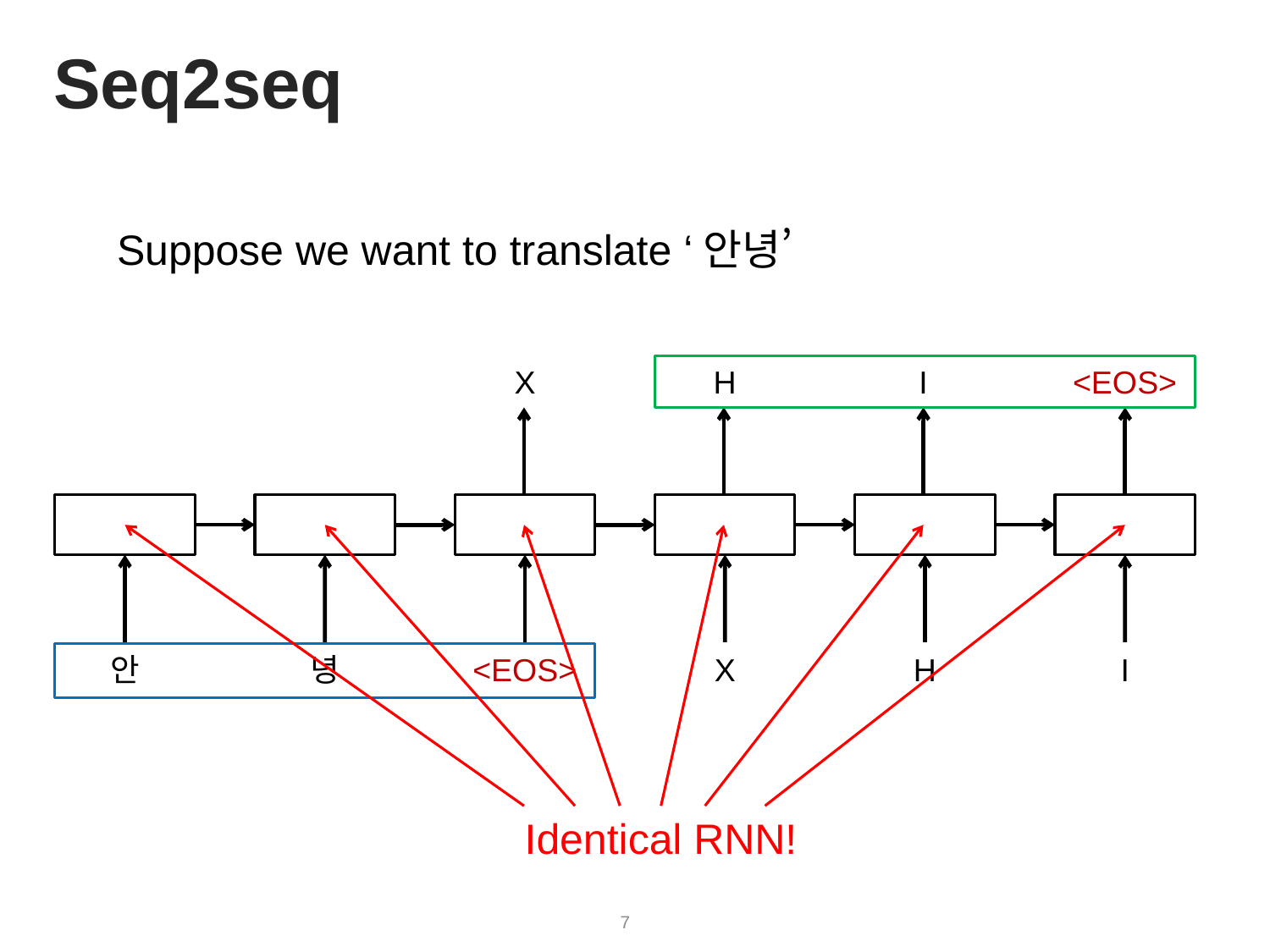

# Seq2seq
Suppose we want to translate ‘안녕’
H

I
<EOS>
X

안

X
H
녕
<EOS>
I
Identical RNN!
7